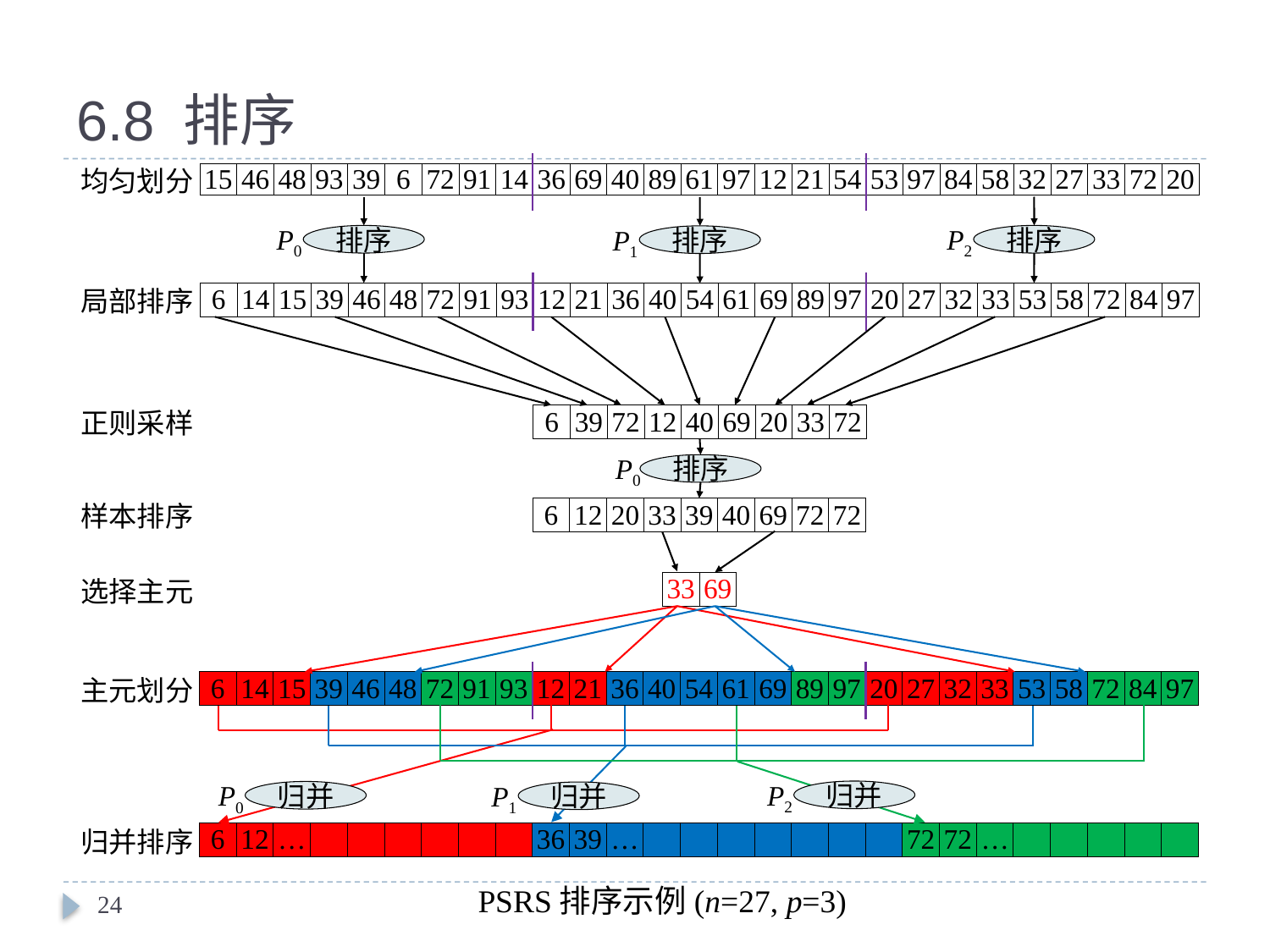

# 6.8 排序
均匀划分
| 15 | 46 | 48 | 93 | 39 | 6 | 72 | 91 | 14 | 36 | 69 | 40 | 89 | 61 | 97 | 12 | 21 | 54 | 53 | 97 | 84 | 58 | 32 | 27 | 33 | 72 | 20 |
| --- | --- | --- | --- | --- | --- | --- | --- | --- | --- | --- | --- | --- | --- | --- | --- | --- | --- | --- | --- | --- | --- | --- | --- | --- | --- | --- |
P0
P2
P1
排序
排序
排序
局部排序
| 6 | 14 | 15 | 39 | 46 | 48 | 72 | 91 | 93 | 12 | 21 | 36 | 40 | 54 | 61 | 69 | 89 | 97 | 20 | 27 | 32 | 33 | 53 | 58 | 72 | 84 | 97 |
| --- | --- | --- | --- | --- | --- | --- | --- | --- | --- | --- | --- | --- | --- | --- | --- | --- | --- | --- | --- | --- | --- | --- | --- | --- | --- | --- |
正则采样
| 6 | 39 | 72 | 12 | 40 | 69 | 20 | 33 | 72 |
| --- | --- | --- | --- | --- | --- | --- | --- | --- |
P0
排序
样本排序
| 6 | 12 | 20 | 33 | 39 | 40 | 69 | 72 | 72 |
| --- | --- | --- | --- | --- | --- | --- | --- | --- |
选择主元
| 33 | 69 |
| --- | --- |
主元划分
| 6 | 14 | 15 | 39 | 46 | 48 | 72 | 91 | 93 | 12 | 21 | 36 | 40 | 54 | 61 | 69 | 89 | 97 | 20 | 27 | 32 | 33 | 53 | 58 | 72 | 84 | 97 |
| --- | --- | --- | --- | --- | --- | --- | --- | --- | --- | --- | --- | --- | --- | --- | --- | --- | --- | --- | --- | --- | --- | --- | --- | --- | --- | --- |
P2
P0
P1
归并
归并
归并
归并排序
| 6 | 12 | … |  |  |  |  |  |  | 36 | 39 | … |  |  |  |  |  |  |  | 72 | 72 | … |  |  |  |  |  |
| --- | --- | --- | --- | --- | --- | --- | --- | --- | --- | --- | --- | --- | --- | --- | --- | --- | --- | --- | --- | --- | --- | --- | --- | --- | --- | --- |
PSRS排序示例(n=27, p=3)
24